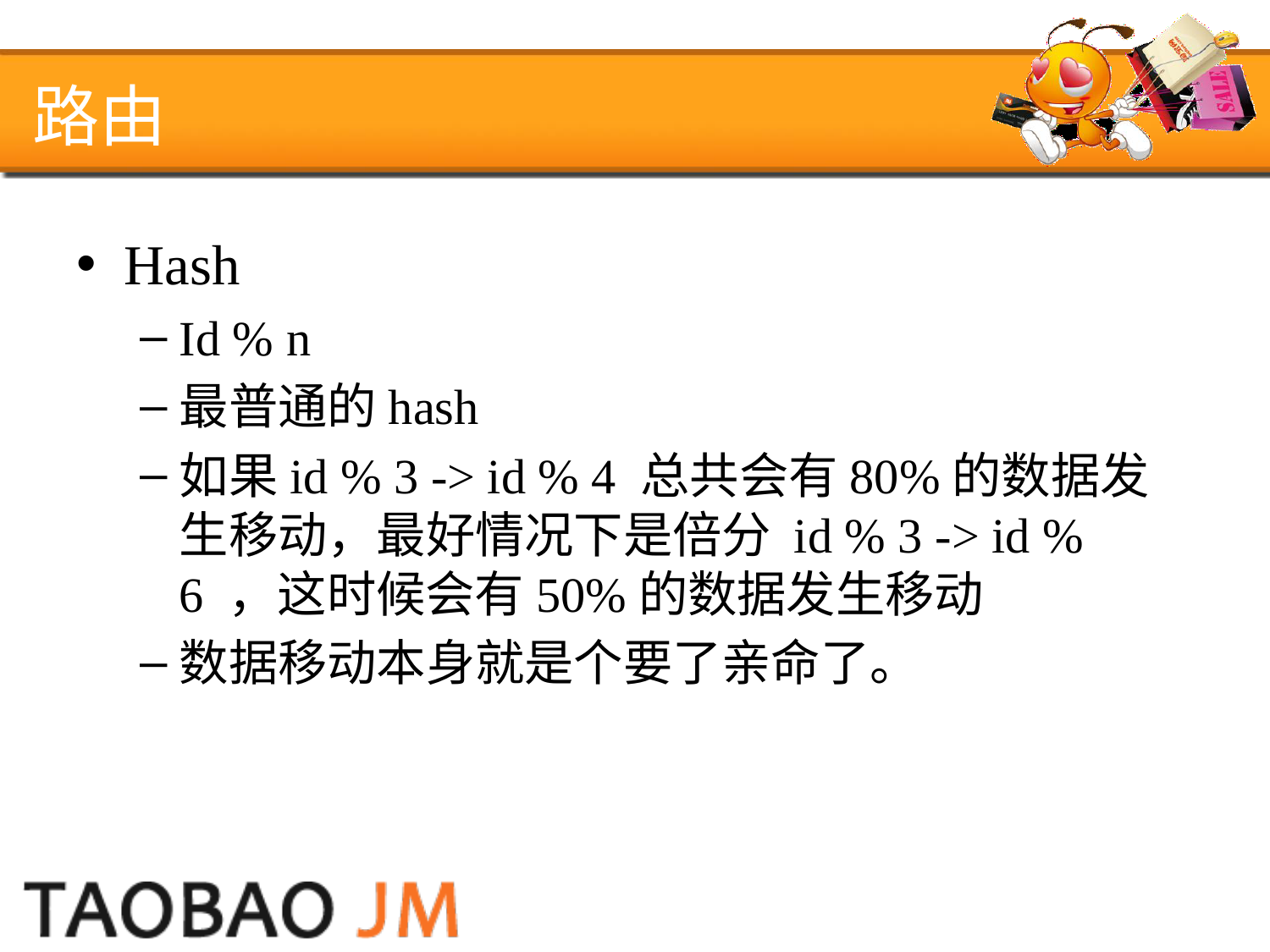

# 路由
Hash
Id % n
最普通的hash
如果id % 3 -> id % 4 总共会有80%的数据发生移动，最好情况下是倍分 id % 3 -> id % 6 ，这时候会有50%的数据发生移动
数据移动本身就是个要了亲命了。